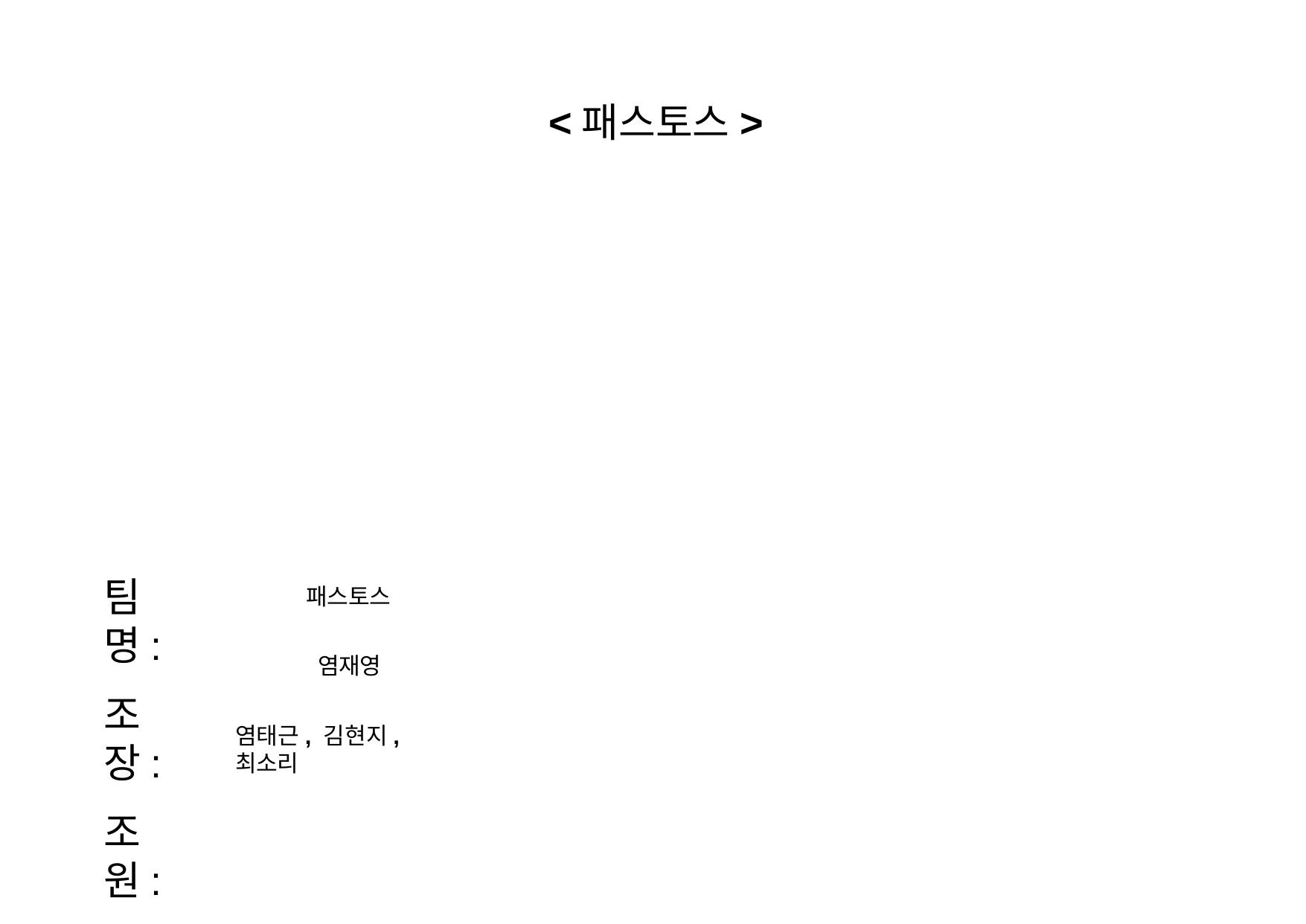

# <패스토스>
팀명:
조장:
조원:
패스토스
염재영
염태근, 김현지, 최소리